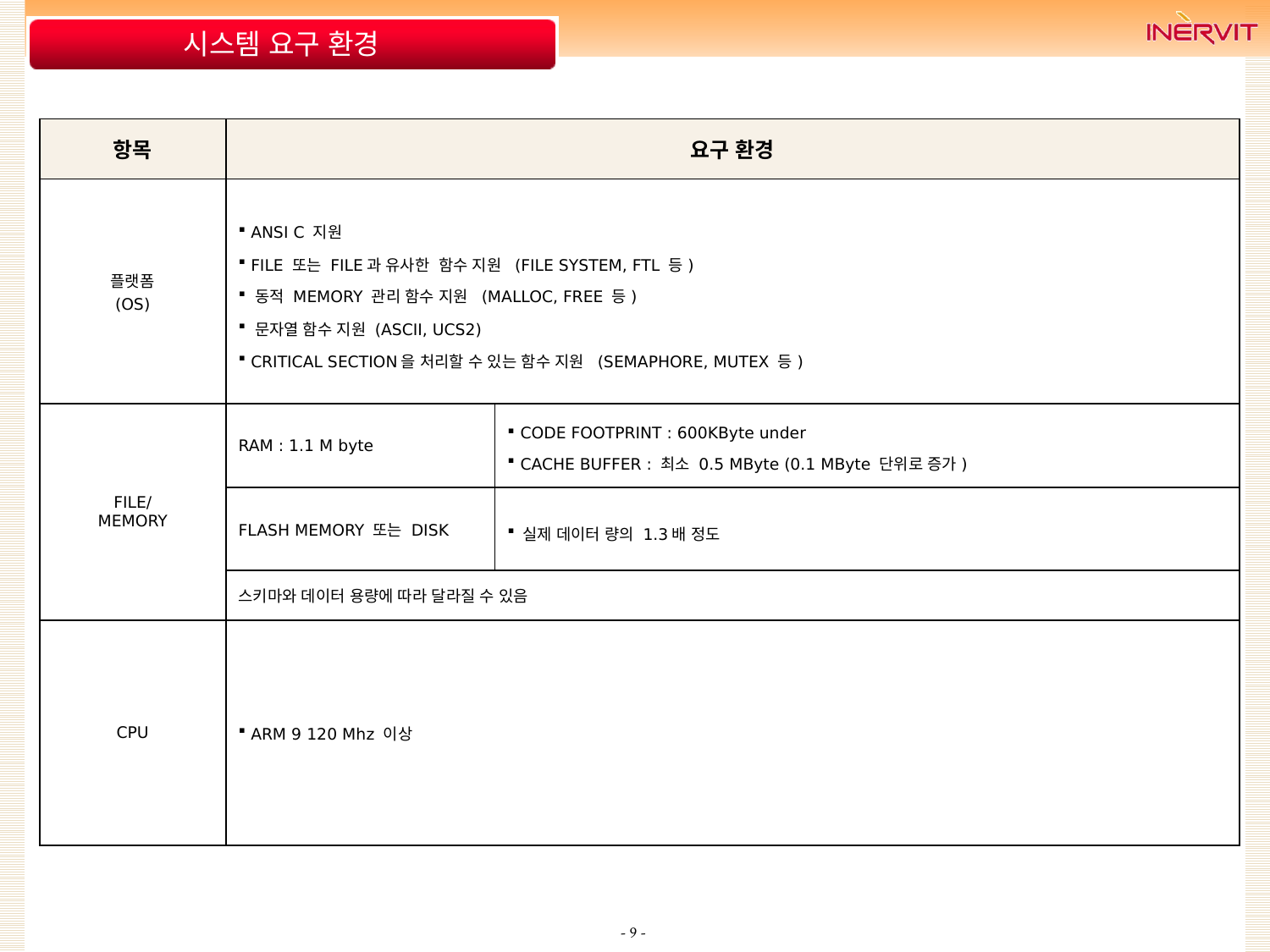

# 시스템 요구 환경
| 항목 | 요구 환경 |  |
| --- | --- | --- |
| 플랫폼 (OS) | ANSI C 지원 FILE 또는 FILE과 유사한 함수 지원 (FILE SYSTEM, FTL 등) 동적 MEMORY 관리 함수 지원 (MALLOC, FREE 등) 문자열 함수 지원 (ASCII, UCS2) CRITICAL SECTION을 처리할 수 있는 함수 지원 (SEMAPHORE, MUTEX 등) |  |
| FILE/ MEMORY | RAM : 1.1 M byte | CODE FOOTPRINT : 600KByte under CACHE BUFFER : 최소 0.5 MByte (0.1 MByte 단위로 증가) |
|  | FLASH MEMORY 또는 DISK | 실제 데이터 량의 1.3배 정도 |
|  | 스키마와 데이터 용량에 따라 달라질 수 있음 |  |
| CPU | ARM 9 120 Mhz 이상 |  |
- 9 -